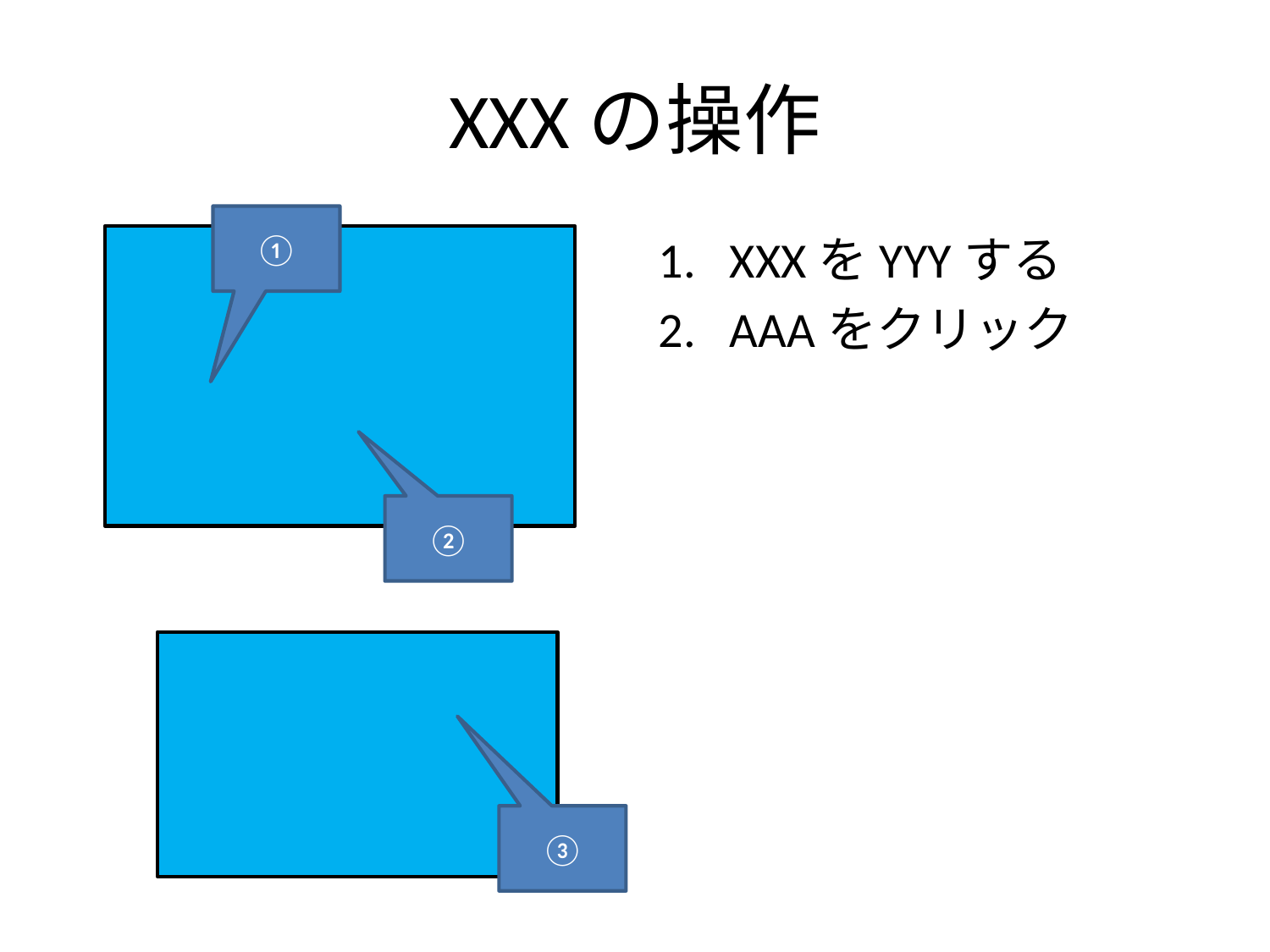

# XXXの操作
①
XXXをYYYする
AAAをクリック

②

③